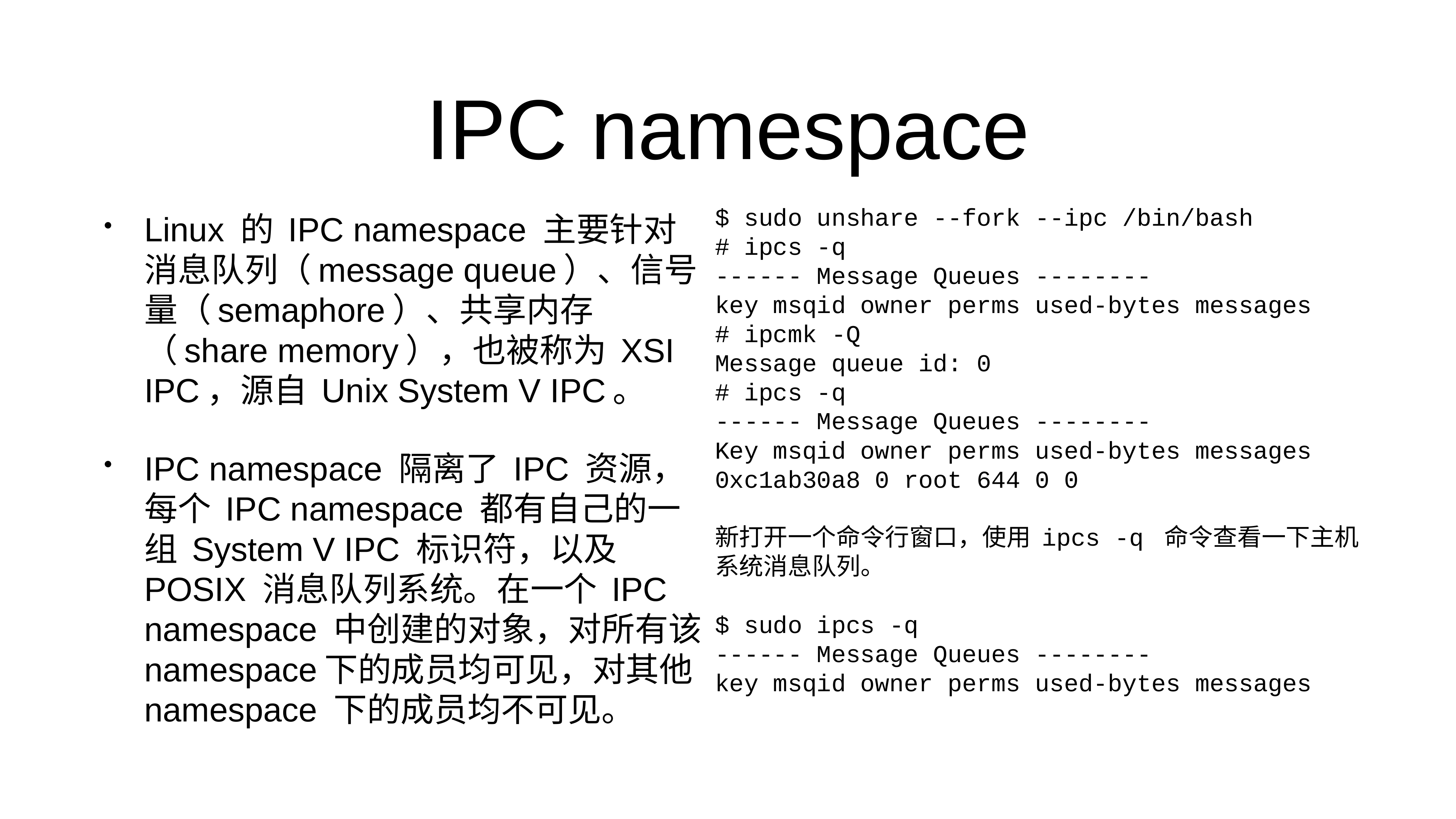

# IPC namespace
Linux 的 IPC namespace 主要针对消息队列（message queue）、信号量（semaphore）、共享内存（share memory），也被称为 XSI IPC，源自 Unix System V IPC。
IPC namespace 隔离了 IPC 资源，每个 IPC namespace 都有自己的一组 System V IPC 标识符，以及 POSIX 消息队列系统。在一个 IPC namespace 中创建的对象，对所有该 namespace下的成员均可见，对其他 namespace 下的成员均不可见。
$ sudo unshare --fork --ipc /bin/bash
# ipcs -q
------ Message Queues --------
key msqid owner perms used-bytes messages
# ipcmk -Q
Message queue id: 0
# ipcs -q
------ Message Queues --------
Key msqid owner perms used-bytes messages
0xc1ab30a8 0 root 644 0 0

新打开一个命令行窗口，使用 ipcs -q 命令查看一下主机系统消息队列。

$ sudo ipcs -q
------ Message Queues --------
key msqid owner perms used-bytes messages